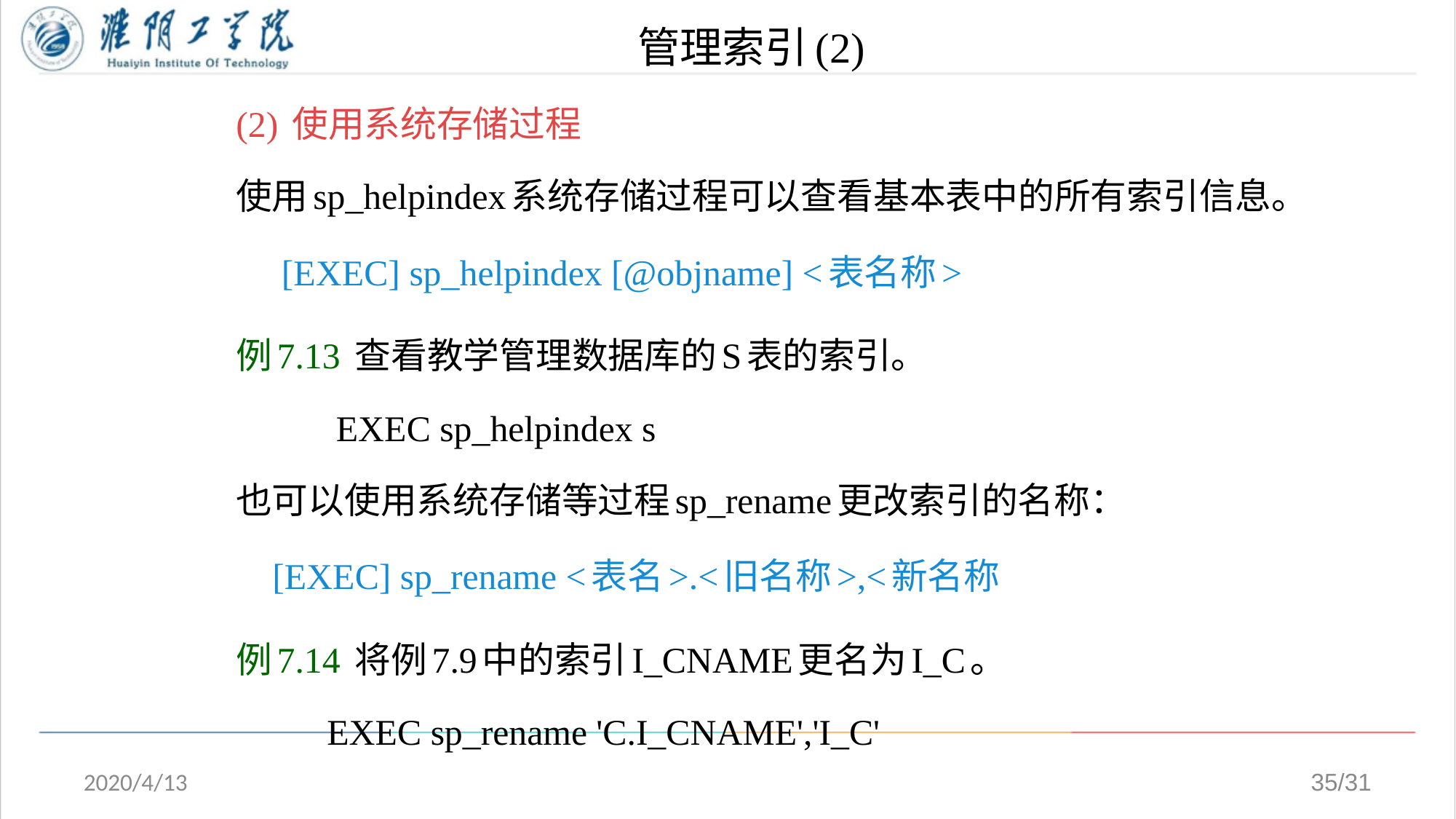

# 管理索引(2)
(2) 使用系统存储过程
使用sp_helpindex系统存储过程可以查看基本表中的所有索引信息。
     [EXEC] sp_helpindex [@objname] <表名称>
例7.13 查看教学管理数据库的S表的索引。
           EXEC sp_helpindex s
也可以使用系统存储等过程sp_rename更改索引的名称：
    [EXEC] sp_rename <表名>.<旧名称>,<新名称
例7.14 将例7.9中的索引I_CNAME更名为I_C。
          EXEC sp_rename 'C.I_CNAME','I_C'
2020/4/13
35/31